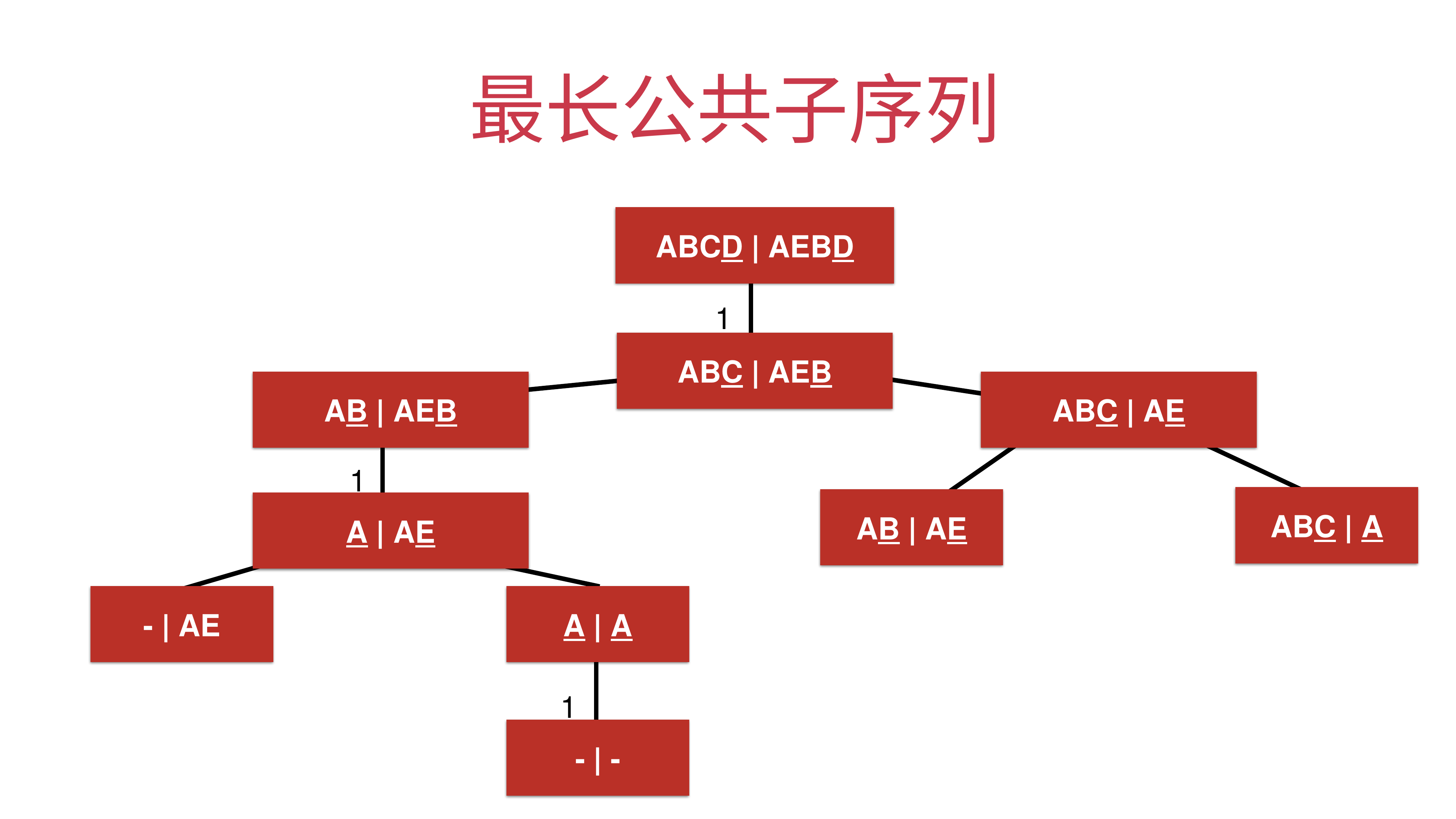

# 最长公共子序列
ABCD | AEBD

1
ABC | AEB

AB | AEB
ABC | AE

1
ABC | A
AB | AE
A | AE

- | AE
A | A

1
- | -